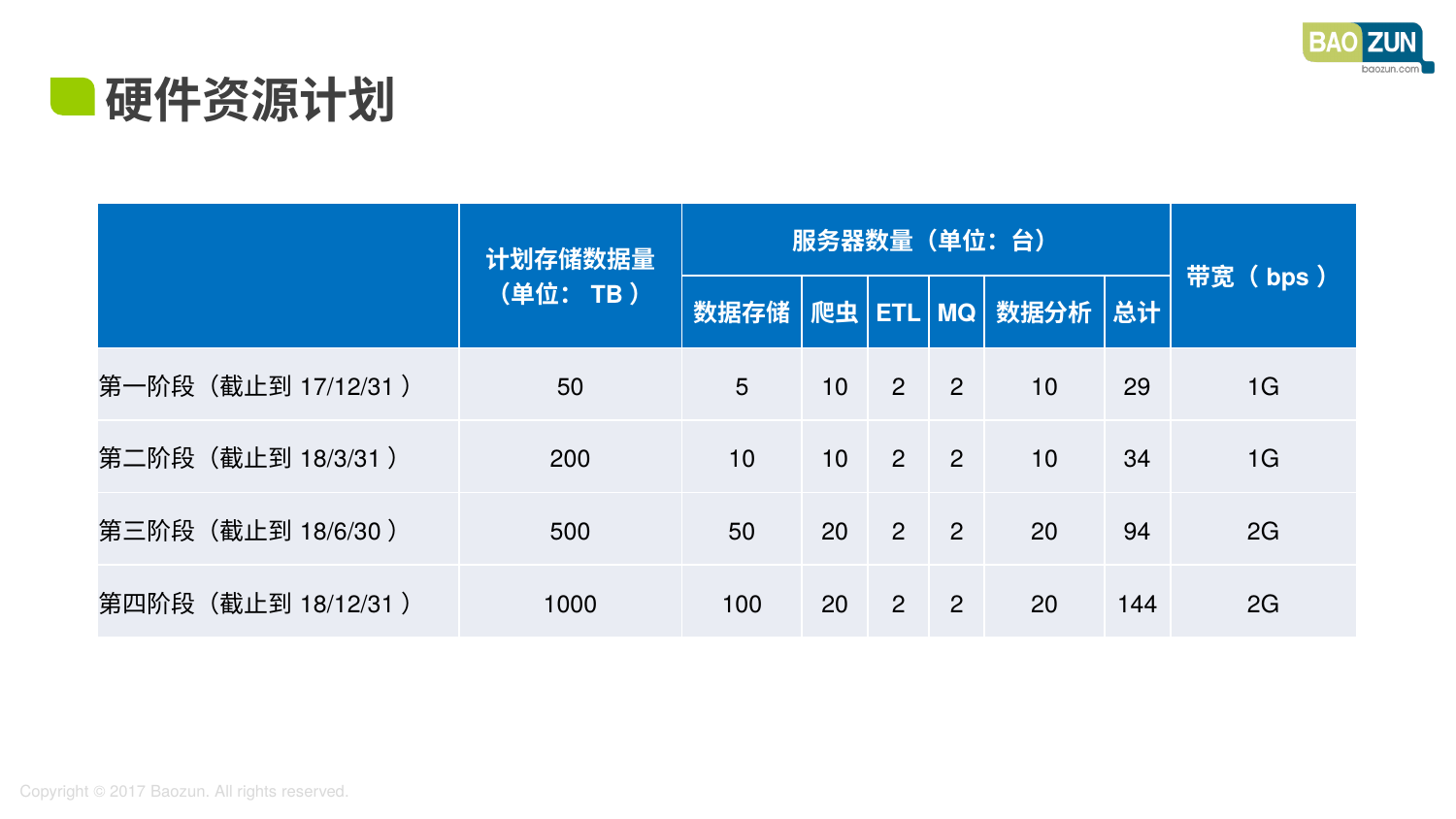

# 硬件资源计划
|  | 计划存储数据量 （单位：TB） | 服务器数量（单位：台） |  |  |  |  |  | 带宽（bps） |
| --- | --- | --- | --- | --- | --- | --- | --- | --- |
|  |  | 数据存储 | 爬虫 | ETL | MQ | 数据分析 | 总计 |  |
| 第一阶段（截止到17/12/31） | 50 | 5 | 10 | 2 | 2 | 10 | 29 | 1G |
| 第二阶段（截止到18/3/31） | 200 | 10 | 10 | 2 | 2 | 10 | 34 | 1G |
| 第三阶段（截止到18/6/30） | 500 | 50 | 20 | 2 | 2 | 20 | 94 | 2G |
| 第四阶段（截止到18/12/31） | 1000 | 100 | 20 | 2 | 2 | 20 | 144 | 2G |